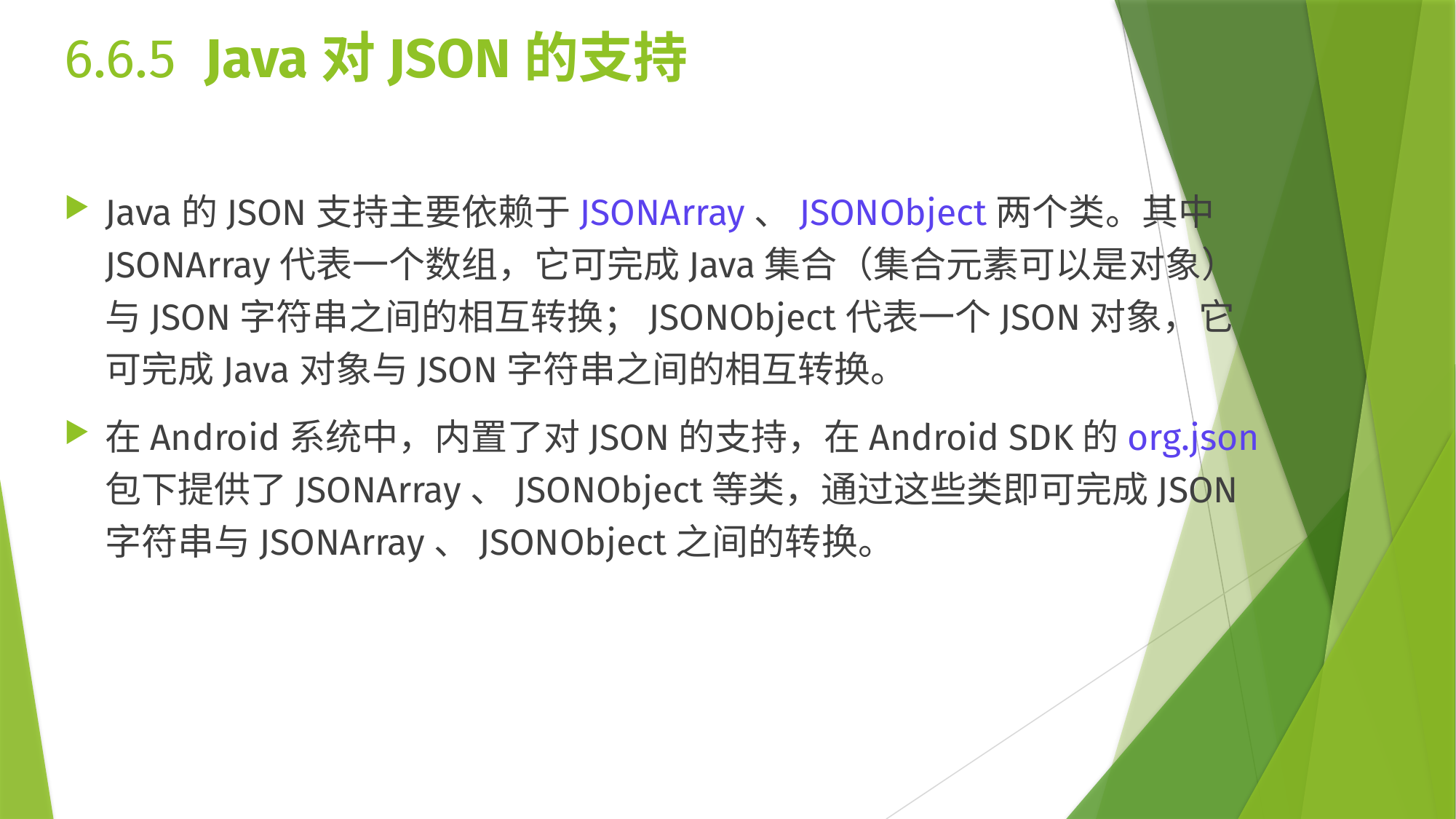

# 6.6.5  Java对JSON的支持
Java的JSON支持主要依赖于JSONArray、JSONObject两个类。其中JSONArray代表一个数组，它可完成Java集合（集合元素可以是对象）与JSON字符串之间的相互转换；JSONObject代表一个JSON对象，它可完成Java对象与JSON字符串之间的相互转换。
在Android系统中，内置了对JSON的支持，在Android SDK的org.json包下提供了JSONArray、JSONObject等类，通过这些类即可完成JSON字符串与JSONArray、JSONObject之间的转换。